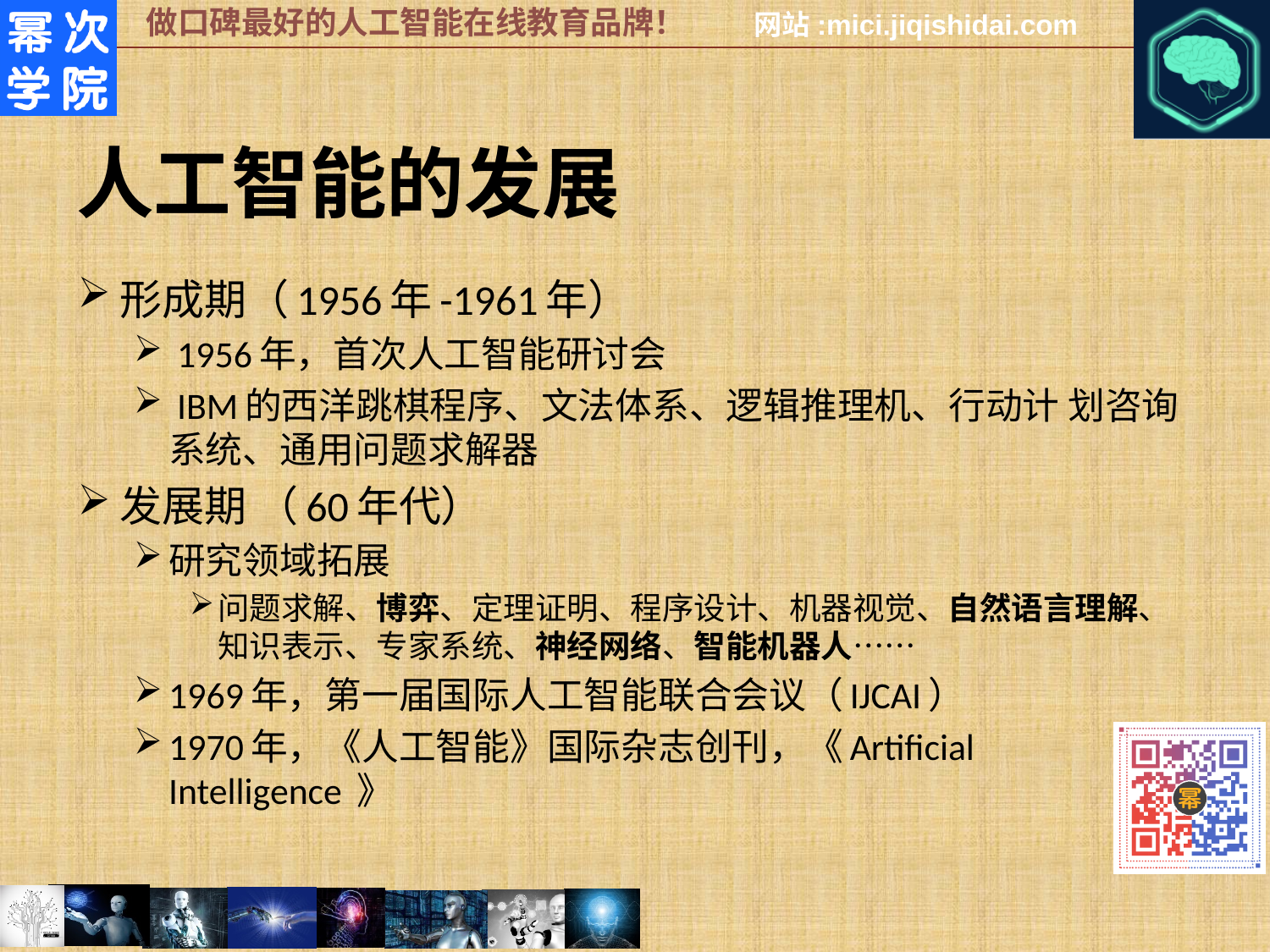

# 人工智能的发展
形成期（1956年-1961年）
 1956年，首次人工智能研讨会
 IBM的西洋跳棋程序、文法体系、逻辑推理机、行动计 划咨询系统、通用问题求解器
发展期 （60年代）
研究领域拓展
问题求解、博弈、定理证明、程序设计、机器视觉、自然语言理解、知识表示、专家系统、神经网络、智能机器人……
1969年，第一届国际人工智能联合会议（IJCAI）
1970年，《人工智能》国际杂志创刊，《Artificial Intelligence 》